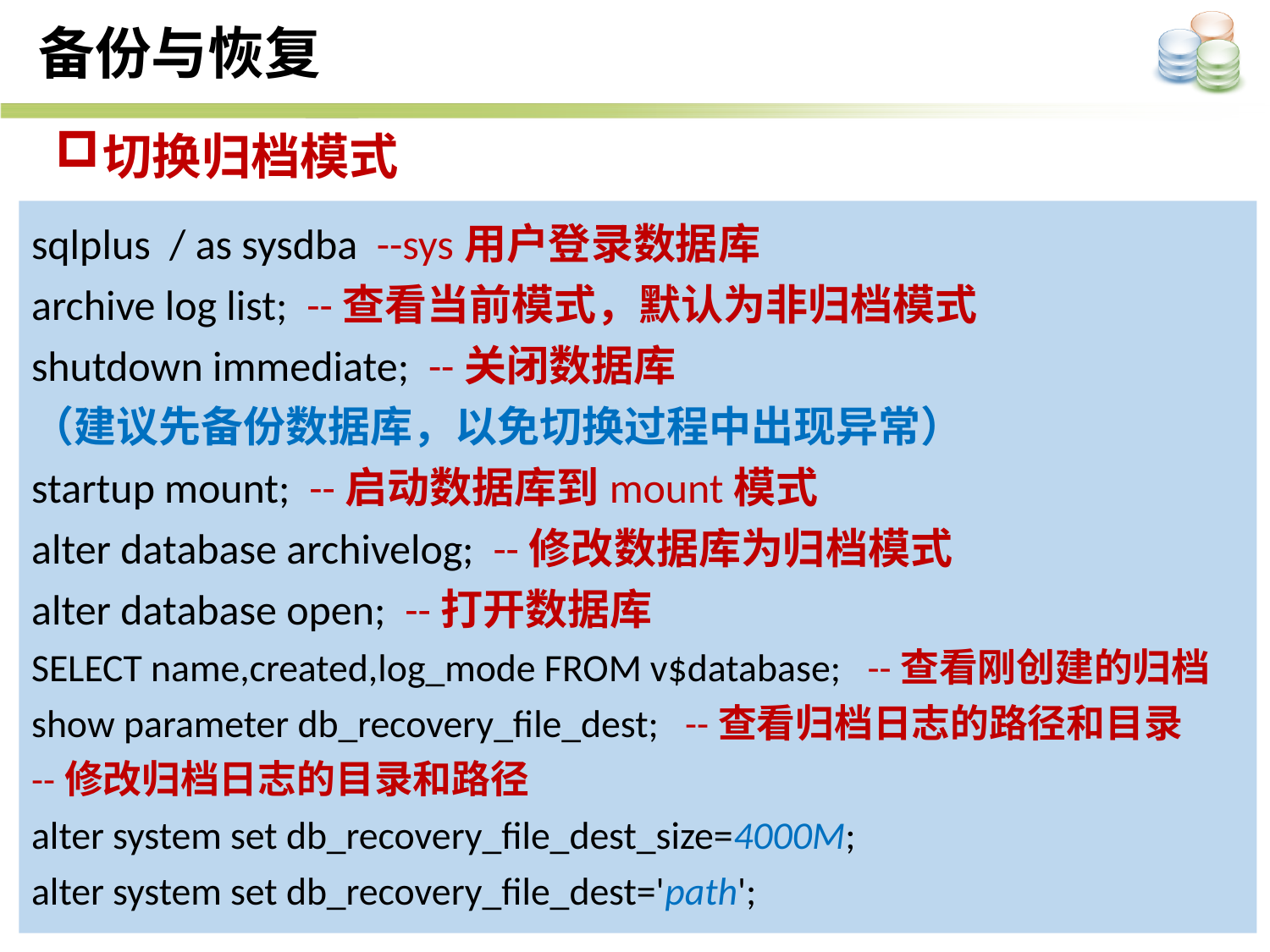

备份与恢复
切换归档模式
sqlplus  / as sysdba  --sys用户登录数据库
archive log list;  --查看当前模式，默认为非归档模式
shutdown immediate;  --关闭数据库
（建议先备份数据库，以免切换过程中出现异常）
startup mount;  --启动数据库到mount模式
alter database archivelog;  --修改数据库为归档模式
alter database open;  --打开数据库
SELECT name,created,log_mode FROM v$database;   --查看刚创建的归档
show parameter db_recovery_file_dest;   --查看归档日志的路径和目录
--修改归档日志的目录和路径
alter system set db_recovery_file_dest_size=4000M;
alter system set db_recovery_file_dest='path';

51